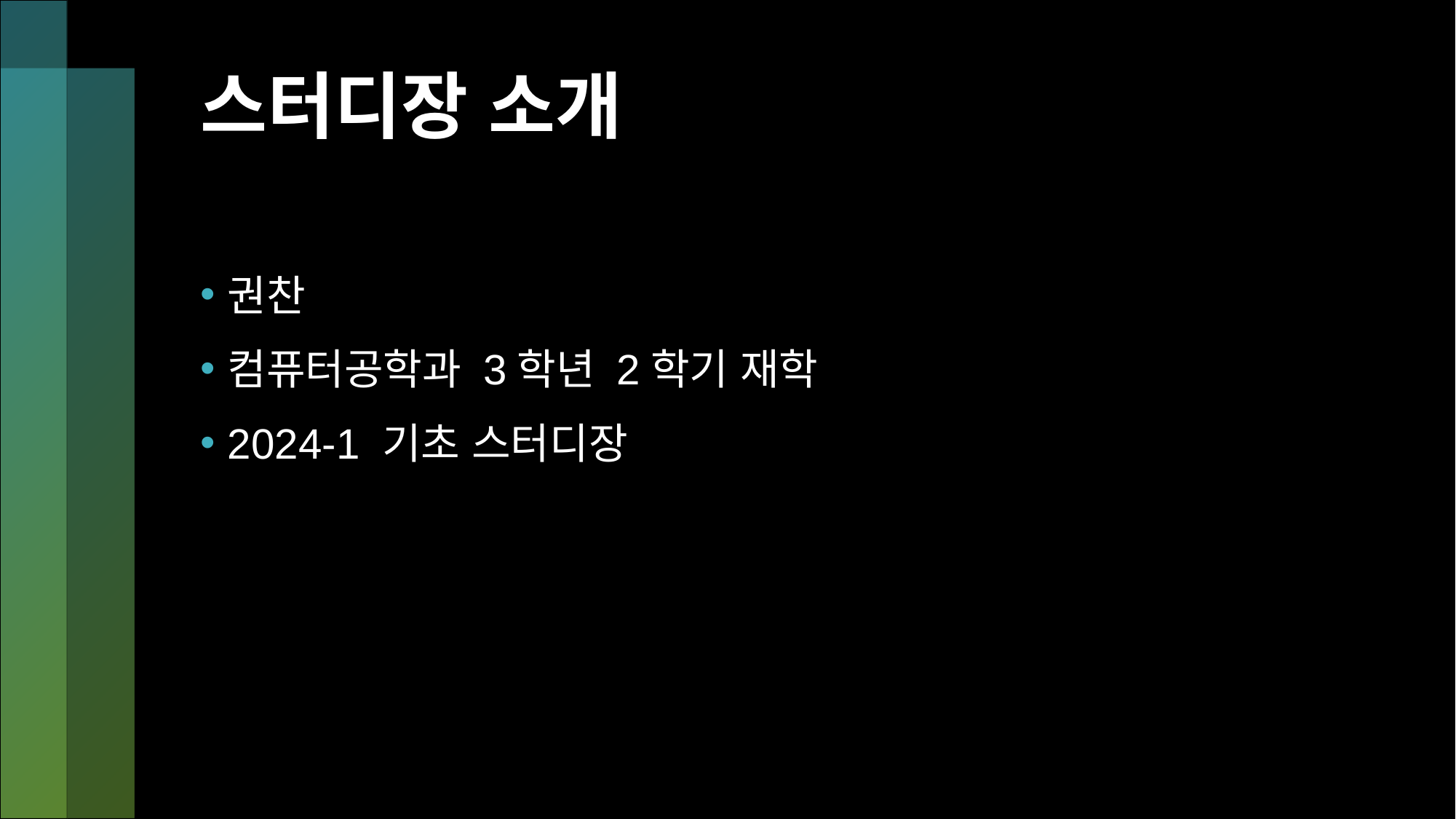

# 스터디장 소개
권찬
컴퓨터공학과 3학년 2학기 재학
2024-1 기초 스터디장